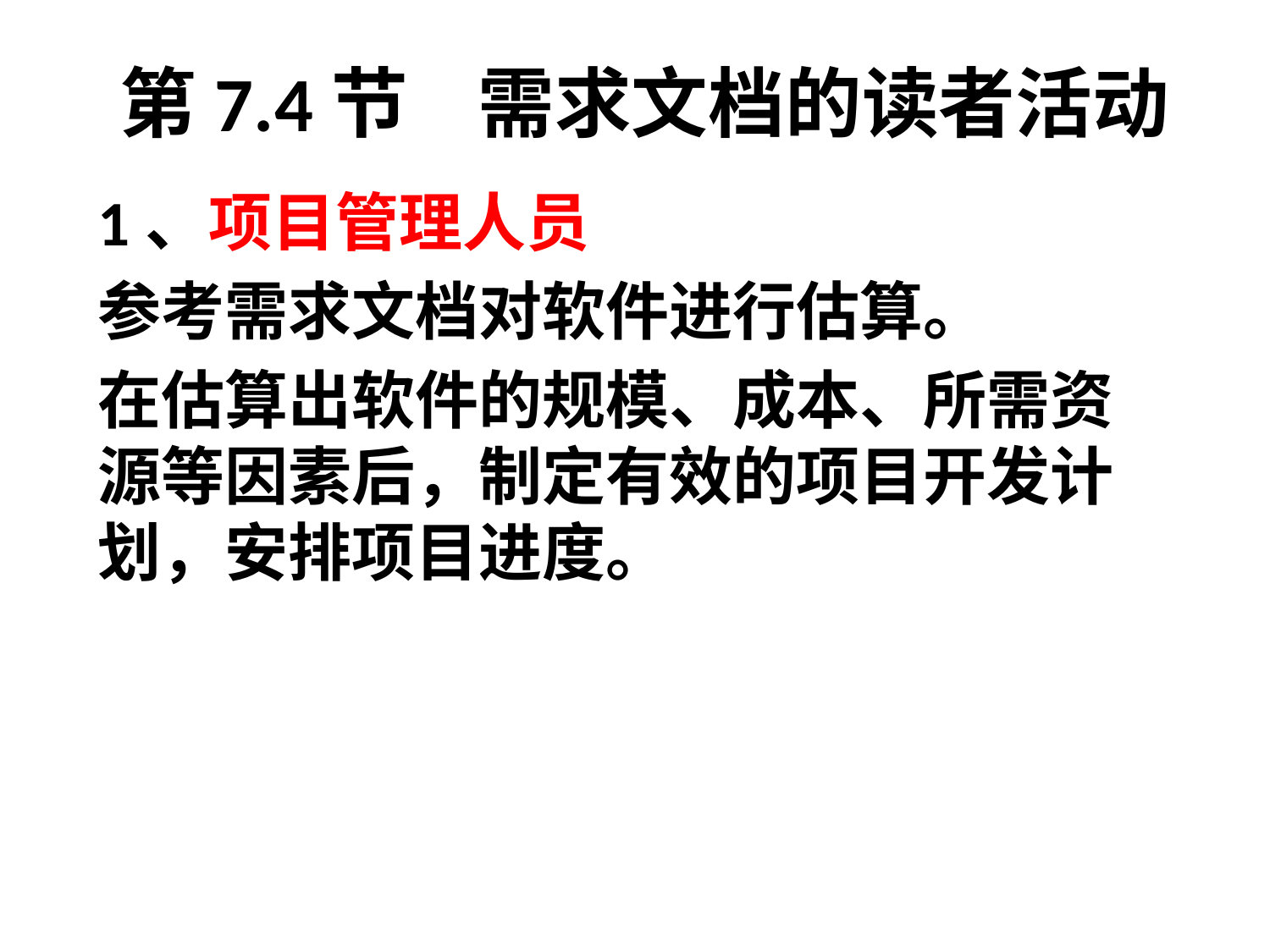

# 第7.4节    需求文档的读者活动
1、项目管理人员
参考需求文档对软件进行估算。
在估算出软件的规模、成本、所需资源等因素后，制定有效的项目开发计划，安排项目进度。